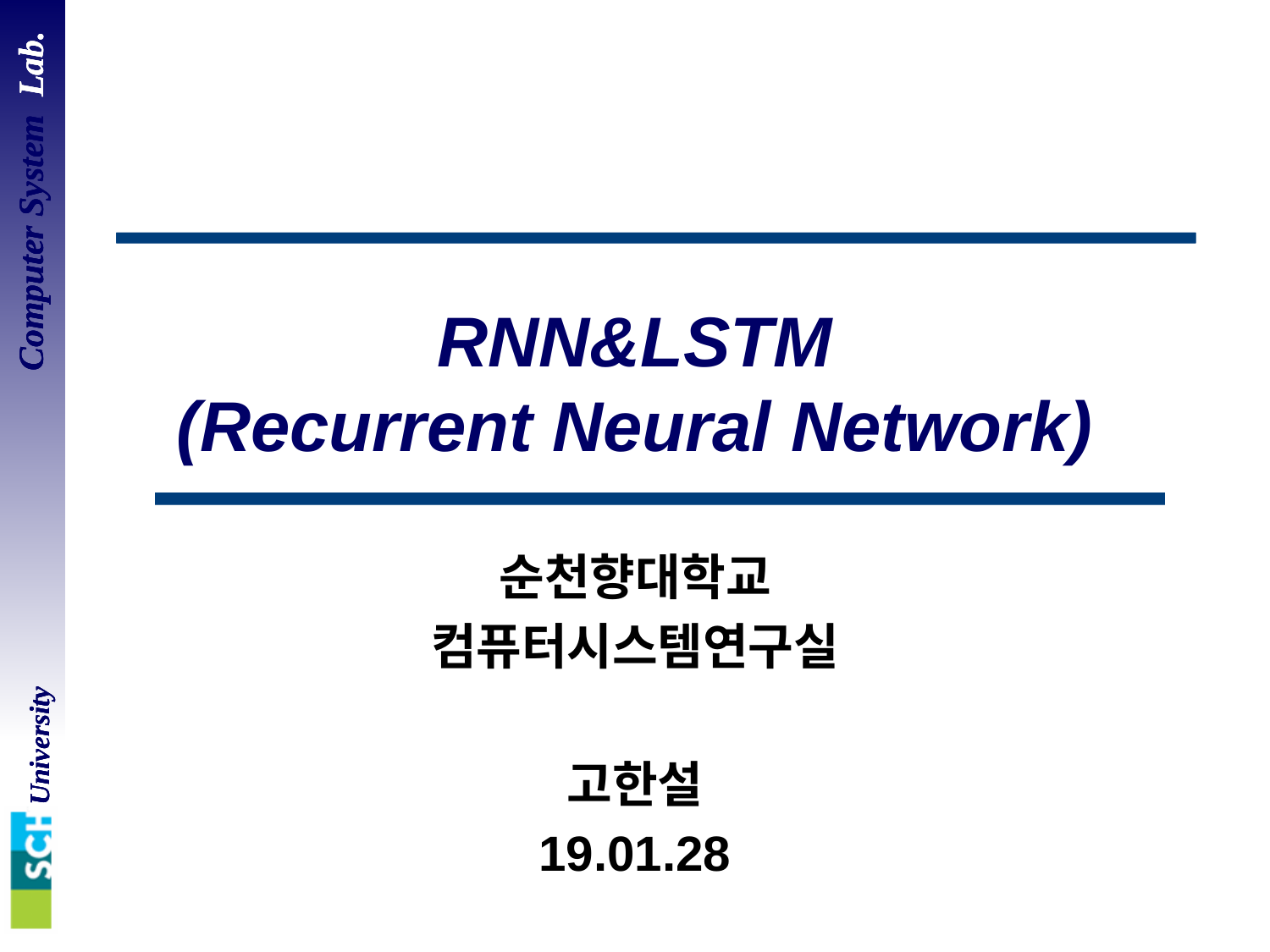

# RNN&LSTM (Recurrent Neural Network)
순천향대학교
컴퓨터시스템연구실

고한설
19.01.28